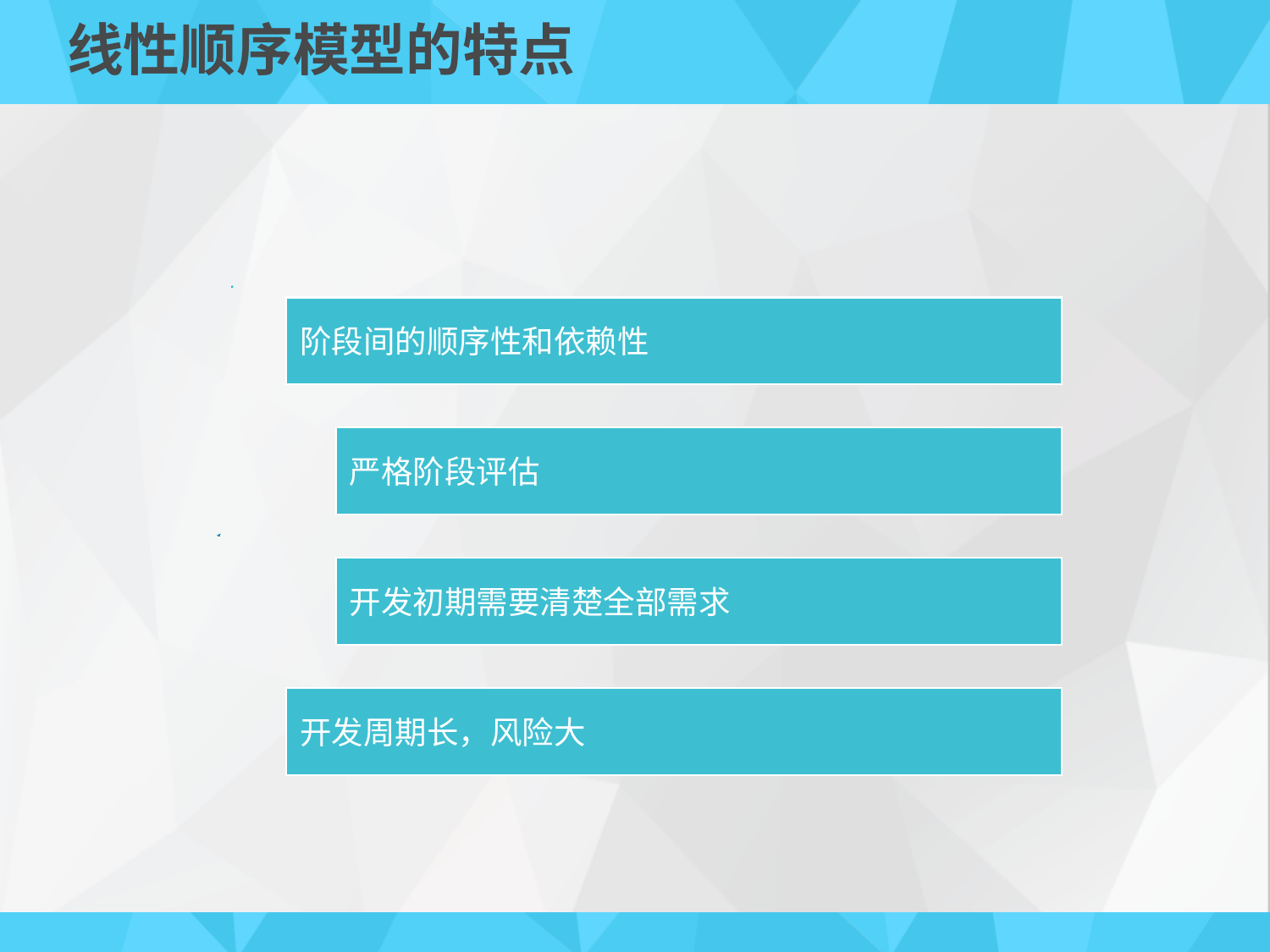

# 线性顺序模型的特点
阶段间的顺序性和依赖性
严格阶段评估
开发初期需要清楚全部需求
开发周期长，风险大